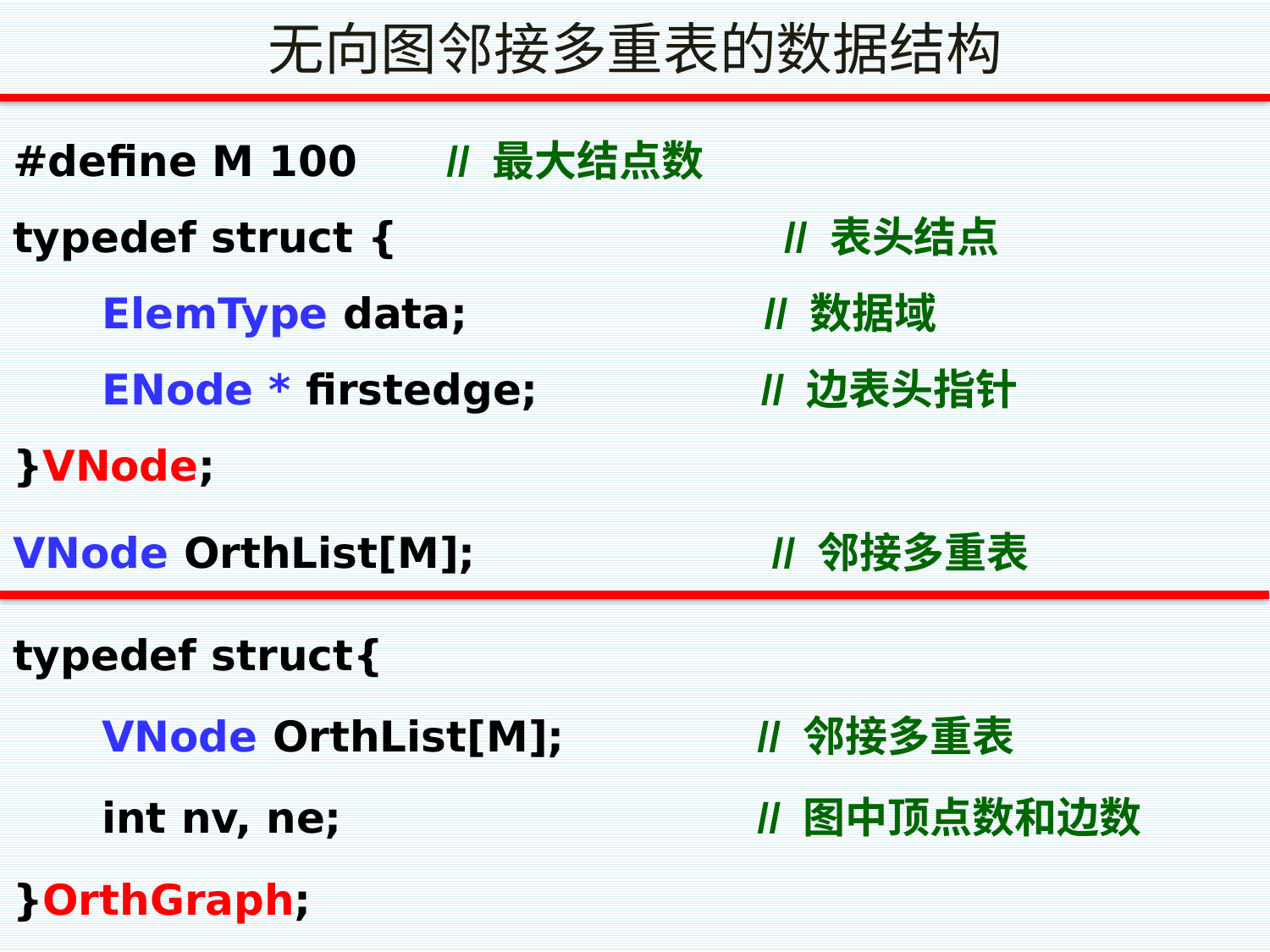

# 无向图邻接多重表的数据结构
#define M 100      // 最大结点数
typedef struct {                          // 表头结点
      ElemType data;                    // 数据域
      ENode * firstedge;               // 边表头指针
}VNode;
VNode OrthList[M];                    // 邻接多重表
typedef struct{
      VNode OrthList[M];             // 邻接多重表
      int nv, ne;                            // 图中顶点数和边数
}OrthGraph;